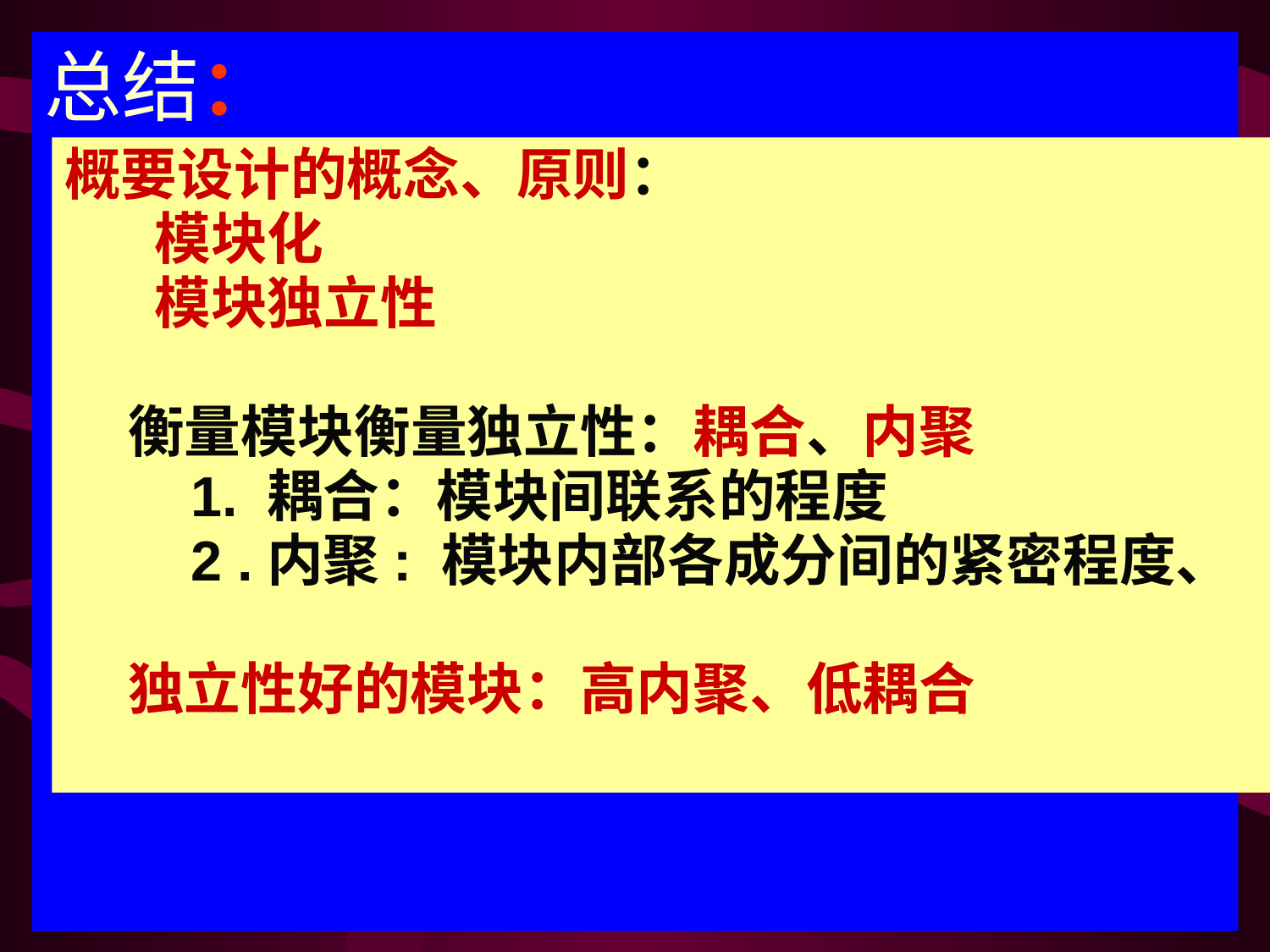

总结：

概要设计的概念、原则：
 模块化
 模块独立性

衡量模块衡量独立性：耦合、内聚
    1. 耦合：模块间联系的程度
    2 .内聚: 模块内部各成分间的紧密程度、

独立性好的模块：高内聚、低耦合

159